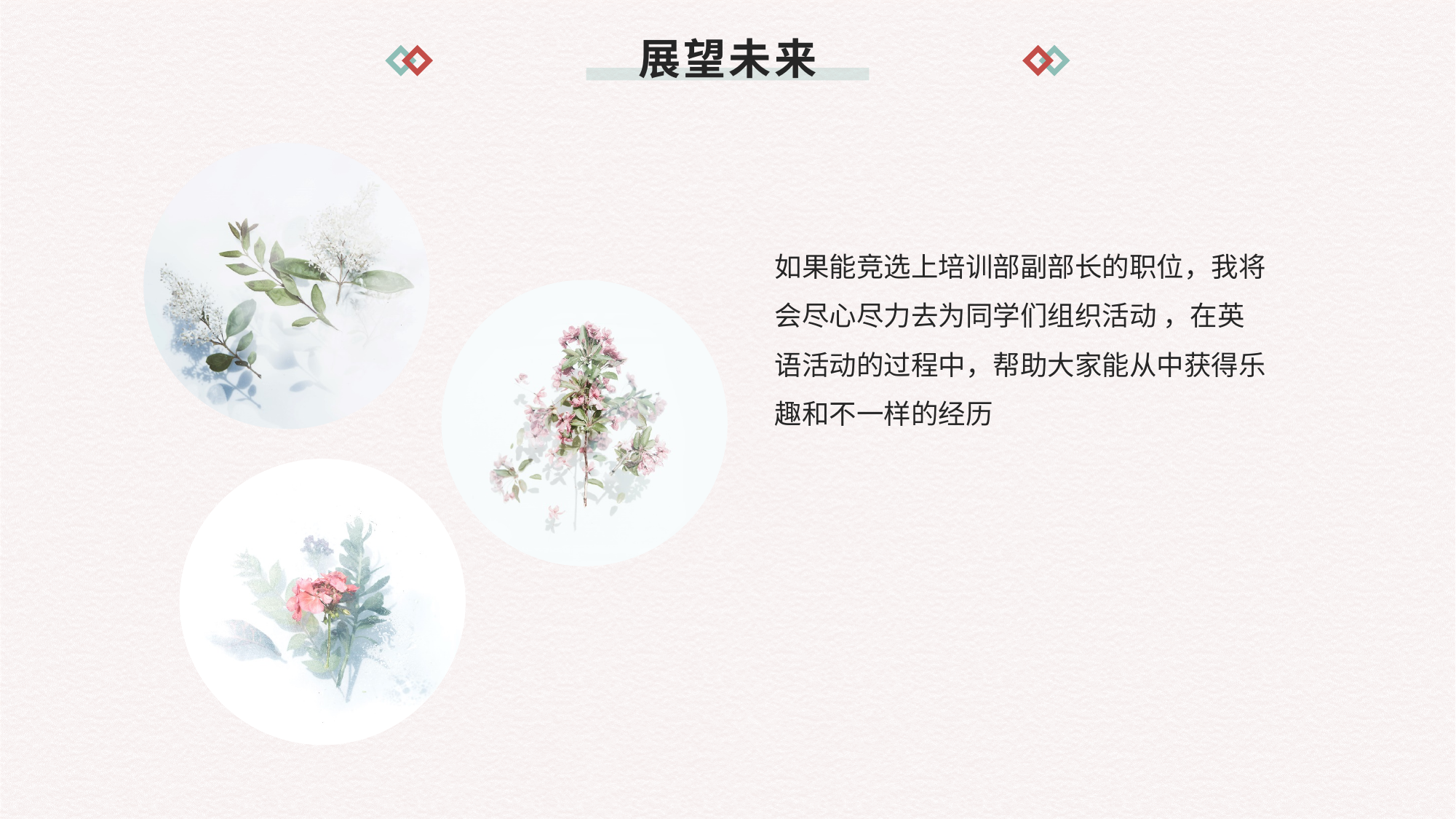

# 展望未来

如果能竞选上培训部副部长的职位，我将会尽心尽力去为同学们组织活动 ，在英语活动的过程中，帮助大家能从中获得乐趣和不一样的经历